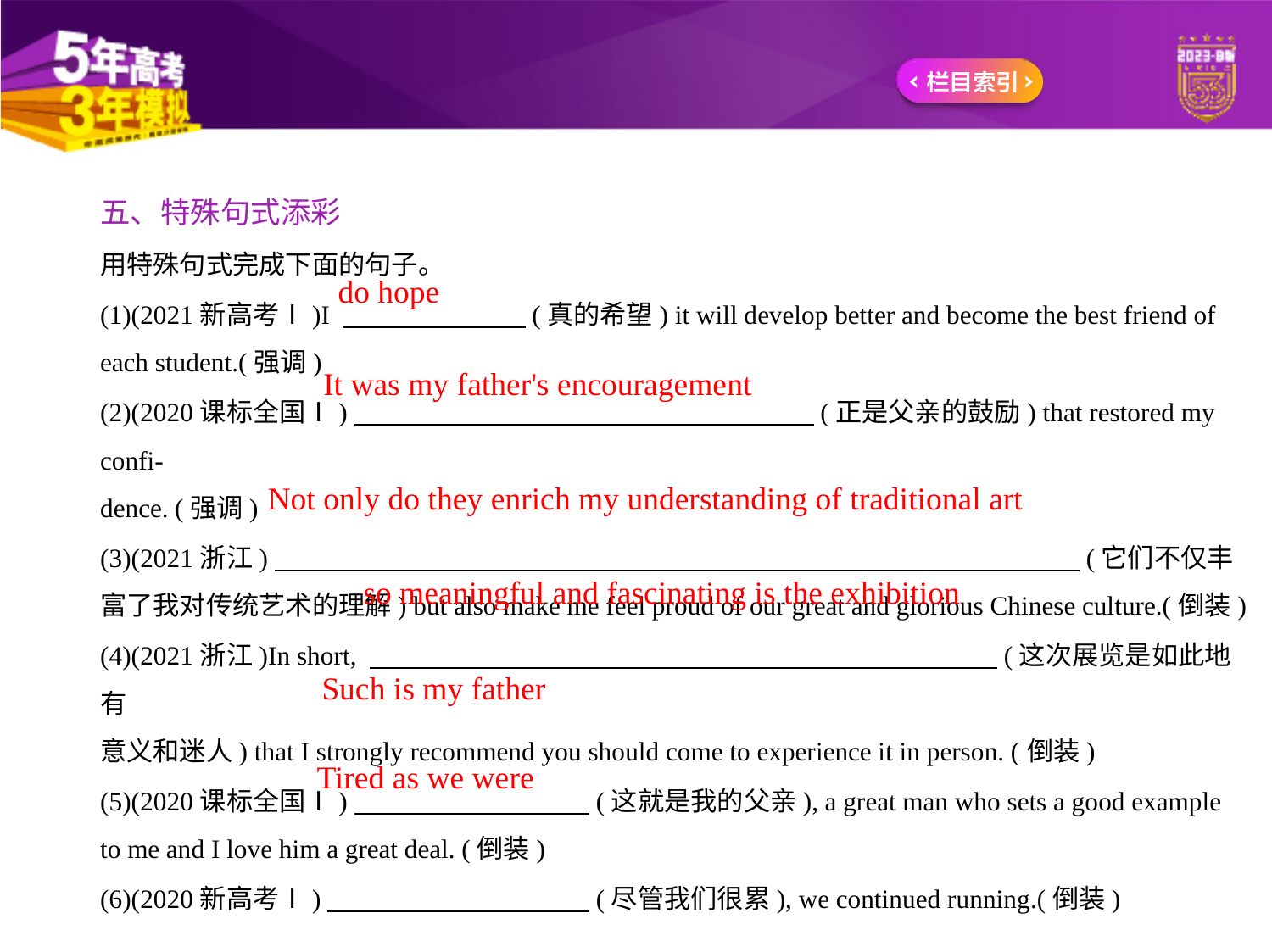

五、特殊句式添彩
用特殊句式完成下面的句子。
(1)(2021新高考Ⅰ)I 　　　　　　    (真的希望) it will develop better and become the best friend of
each student.(强调)
(2)(2020课标全国Ⅰ)　　　　　　　　           　　　　　　    (正是父亲的鼓励) that restored my confi-
dence. (强调)
(3)(2021浙江)　　　　                             　　　　　　　　　　　　　　　　　　　    (它们不仅丰富了我对传统艺术的理解) but also make me feel proud of our great and glorious Chinese culture.(倒装)
(4)(2021浙江)In short, 　　　　        　　　　　　　　　　　　　　　　　    (这次展览是如此地有
意义和迷人) that I strongly recommend you should come to experience it in person. (倒装)
(5)(2020课标全国Ⅰ)　　　　　　　　    (这就是我的父亲), a great man who sets a good example
to me and I love him a great deal. (倒装)
(6)(2020新高考Ⅰ)　　　　　　　　　    (尽管我们很累), we continued running.(倒装)
do hope
It was my father's encouragement
Not only do they enrich my understanding of traditional art
so meaningful and fascinating is the exhibition
Such is my father
Tired as we were